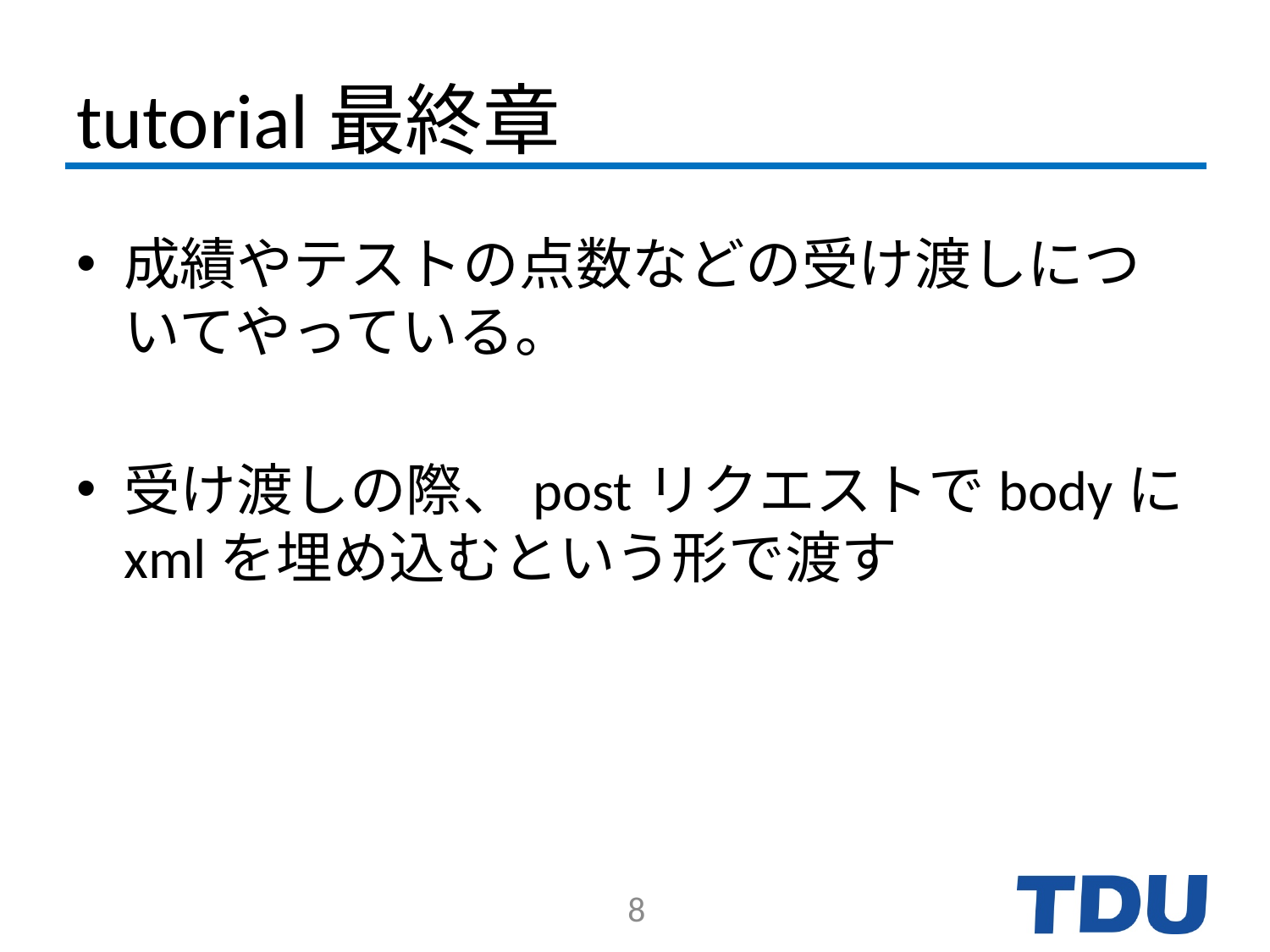

# tutorial最終章
成績やテストの点数などの受け渡しについてやっている。

受け渡しの際、postリクエストでbodyにxmlを埋め込むという形で渡す
8